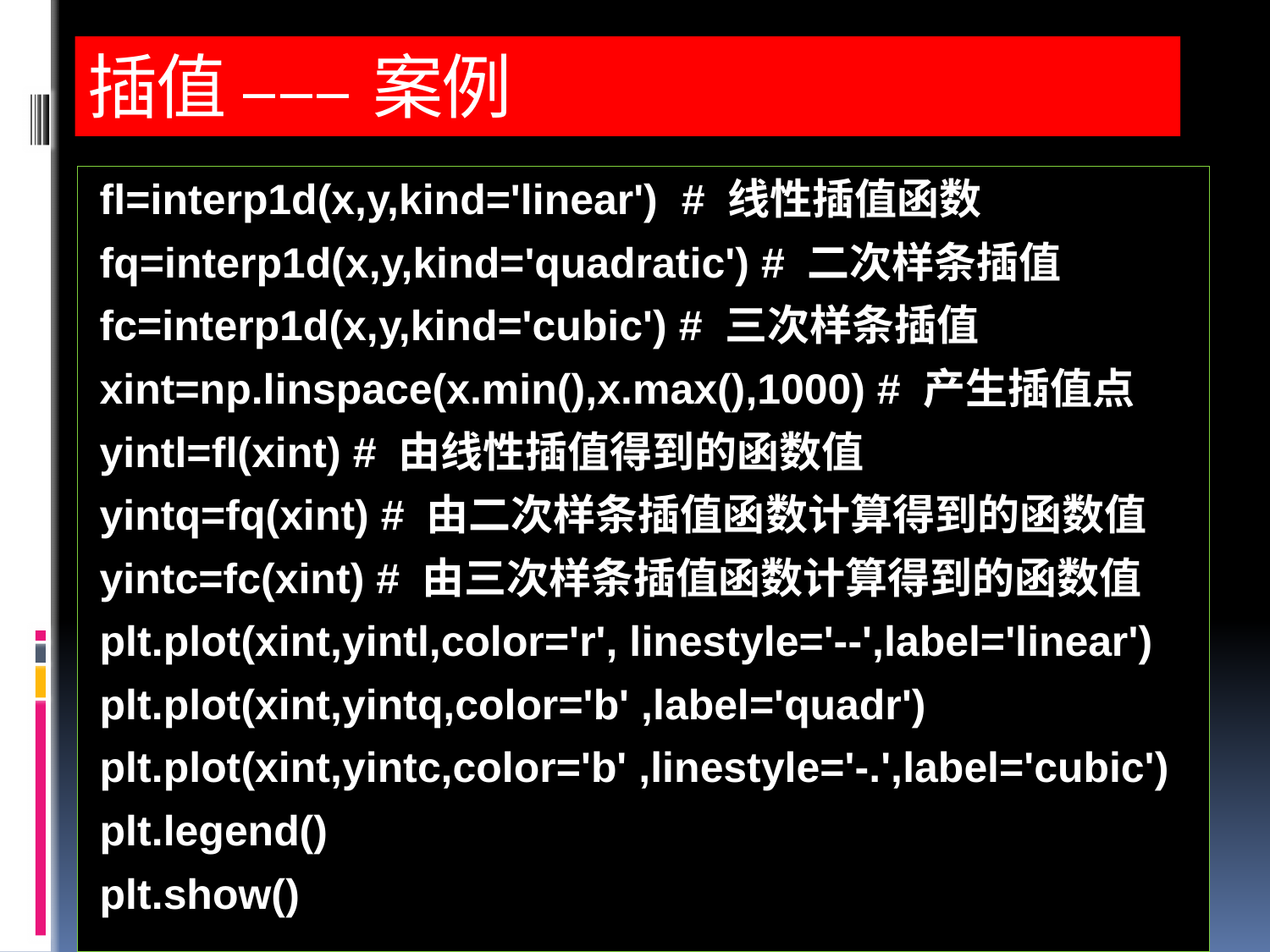

# 插值---案例
fl=interp1d(x,y,kind='linear')  # 线性插值函数
fq=interp1d(x,y,kind='quadratic') # 二次样条插值
fc=interp1d(x,y,kind='cubic') # 三次样条插值
xint=np.linspace(x.min(),x.max(),1000) # 产生插值点
yintl=fl(xint) # 由线性插值得到的函数值
yintq=fq(xint) # 由二次样条插值函数计算得到的函数值
yintc=fc(xint) # 由三次样条插值函数计算得到的函数值
plt.plot(xint,yintl,color='r', linestyle='--',label='linear')
plt.plot(xint,yintq,color='b' ,label='quadr')
plt.plot(xint,yintc,color='b' ,linestyle='-.',label='cubic')
plt.legend()
plt.show()